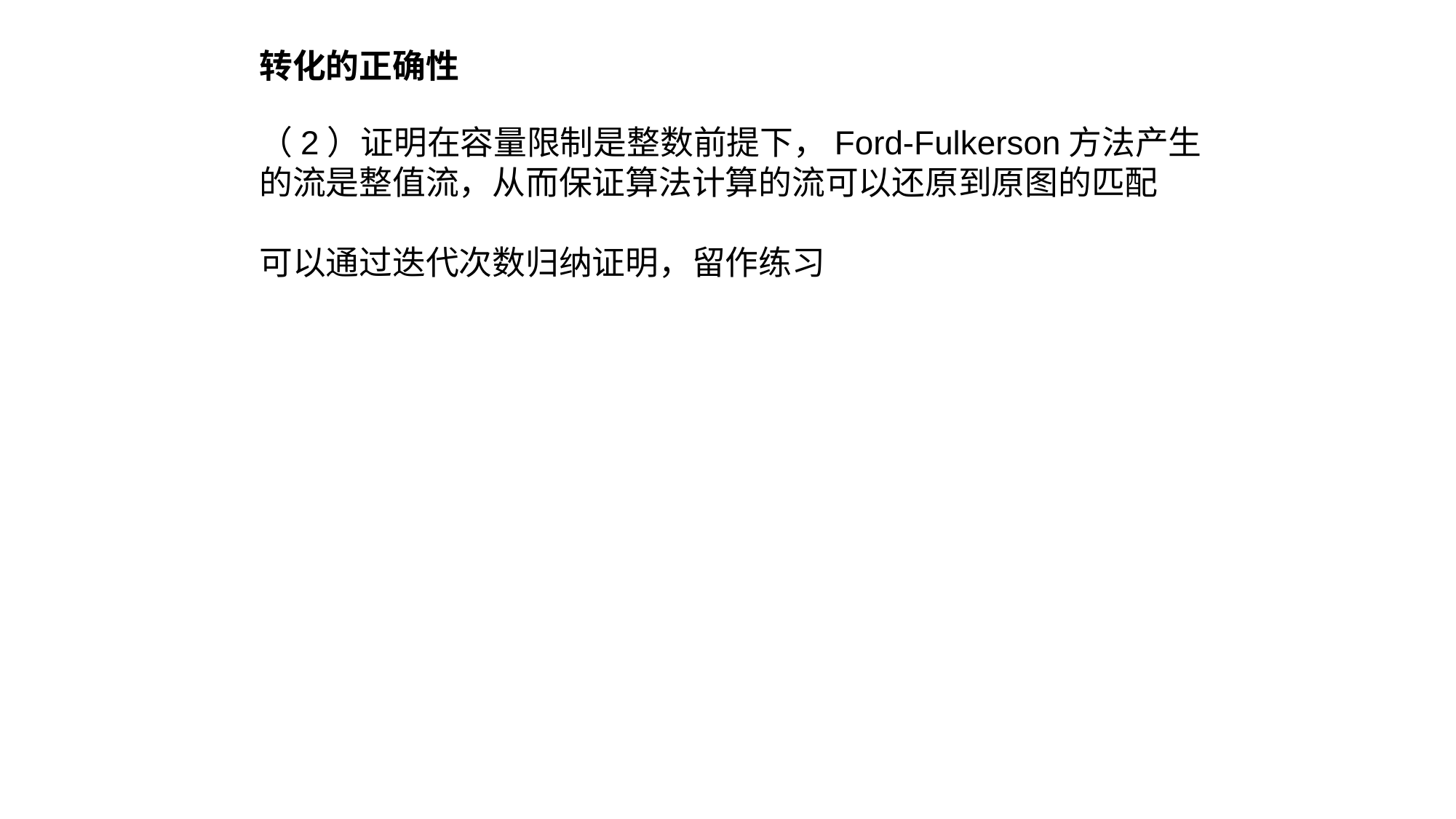

转化的正确性

（2）证明在容量限制是整数前提下，Ford-Fulkerson方法产生的流是整值流，从而保证算法计算的流可以还原到原图的匹配

可以通过迭代次数归纳证明，留作练习